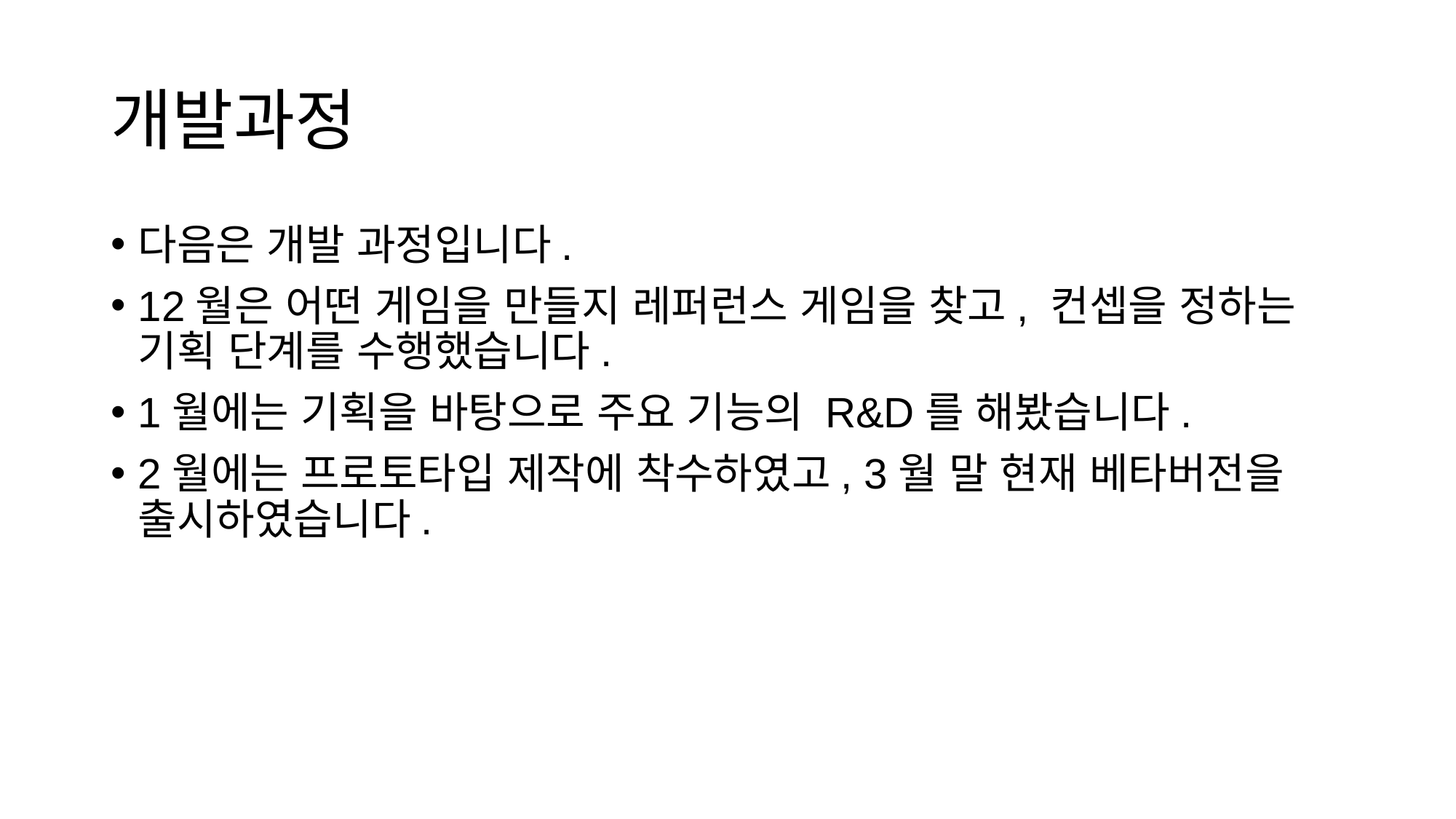

# 개발과정
다음은 개발 과정입니다.
12월은 어떤 게임을 만들지 레퍼런스 게임을 찾고, 컨셉을 정하는 기획 단계를 수행했습니다.
1월에는 기획을 바탕으로 주요 기능의 R&D를 해봤습니다.
2월에는 프로토타입 제작에 착수하였고, 3월 말 현재 베타버전을 출시하였습니다.